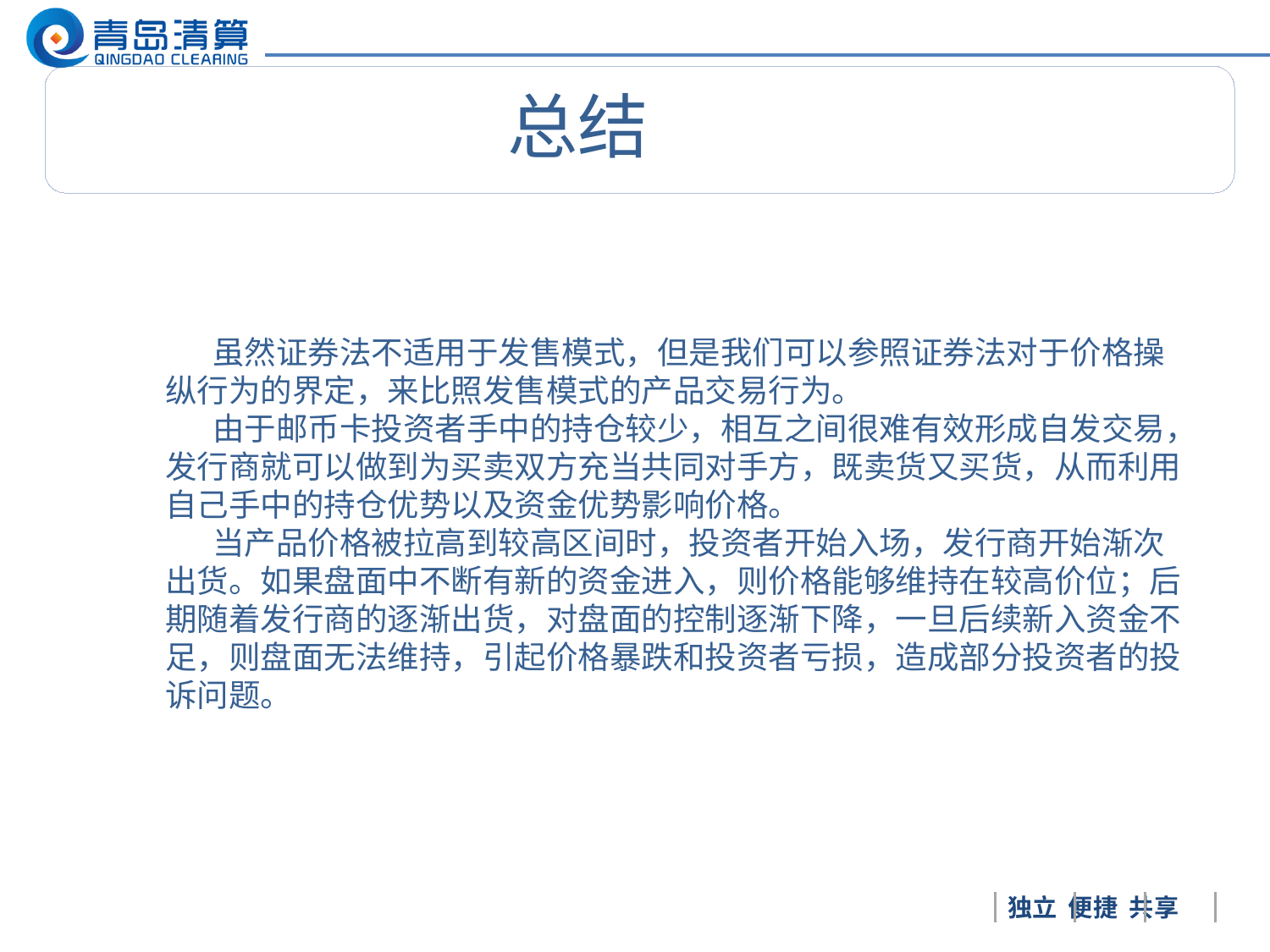

总结RE
虽然证券法不适用于发售模式，但是我们可以参照证券法对于价格操纵行为的界定，来比照发售模式的产品交易行为。
由于邮币卡投资者手中的持仓较少，相互之间很难有效形成自发交易，发行商就可以做到为买卖双方充当共同对手方，既卖货又买货，从而利用自己手中的持仓优势以及资金优势影响价格。
当产品价格被拉高到较高区间时，投资者开始入场，发行商开始渐次出货。如果盘面中不断有新的资金进入，则价格能够维持在较高价位；后期随着发行商的逐渐出货，对盘面的控制逐渐下降，一旦后续新入资金不足，则盘面无法维持，引起价格暴跌和投资者亏损，造成部分投资者的投诉问题。